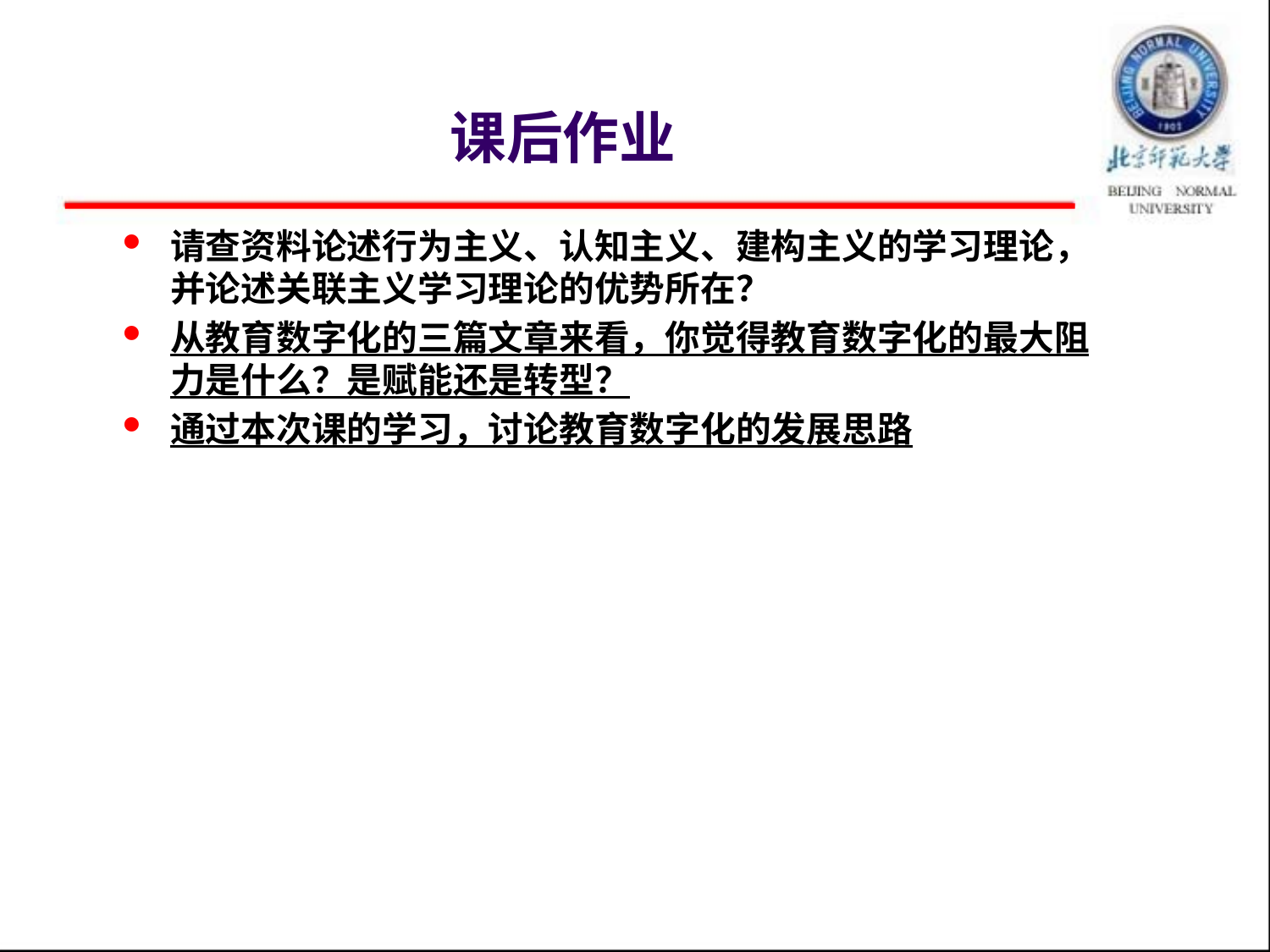

# 课后作业
请查资料论述行为主义、认知主义、建构主义的学习理论，并论述关联主义学习理论的优势所在？
从教育数字化的三篇文章来看，你觉得教育数字化的最大阻力是什么？是赋能还是转型？
通过本次课的学习，讨论教育数字化的发展思路